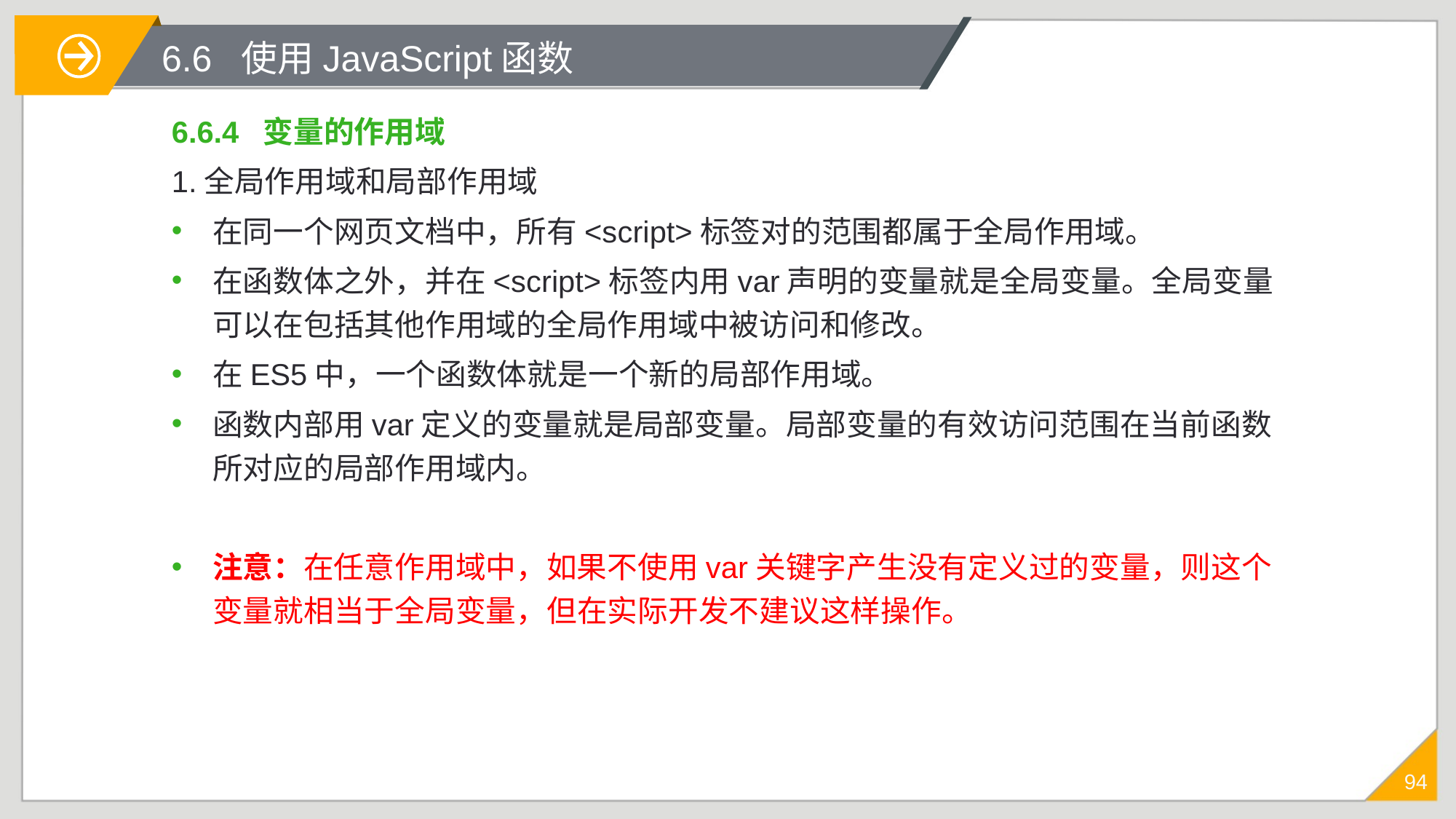

# 6.6  使用JavaScript函数
6.6.4  变量的作用域
1.全局作用域和局部作用域
在同一个网页文档中，所有<script>标签对的范围都属于全局作用域。
在函数体之外，并在<script>标签内用var声明的变量就是全局变量。全局变量可以在包括其他作用域的全局作用域中被访问和修改。
在ES5中，一个函数体就是一个新的局部作用域。
函数内部用var定义的变量就是局部变量。局部变量的有效访问范围在当前函数所对应的局部作用域内。

注意：在任意作用域中，如果不使用var关键字产生没有定义过的变量，则这个变量就相当于全局变量，但在实际开发不建议这样操作。